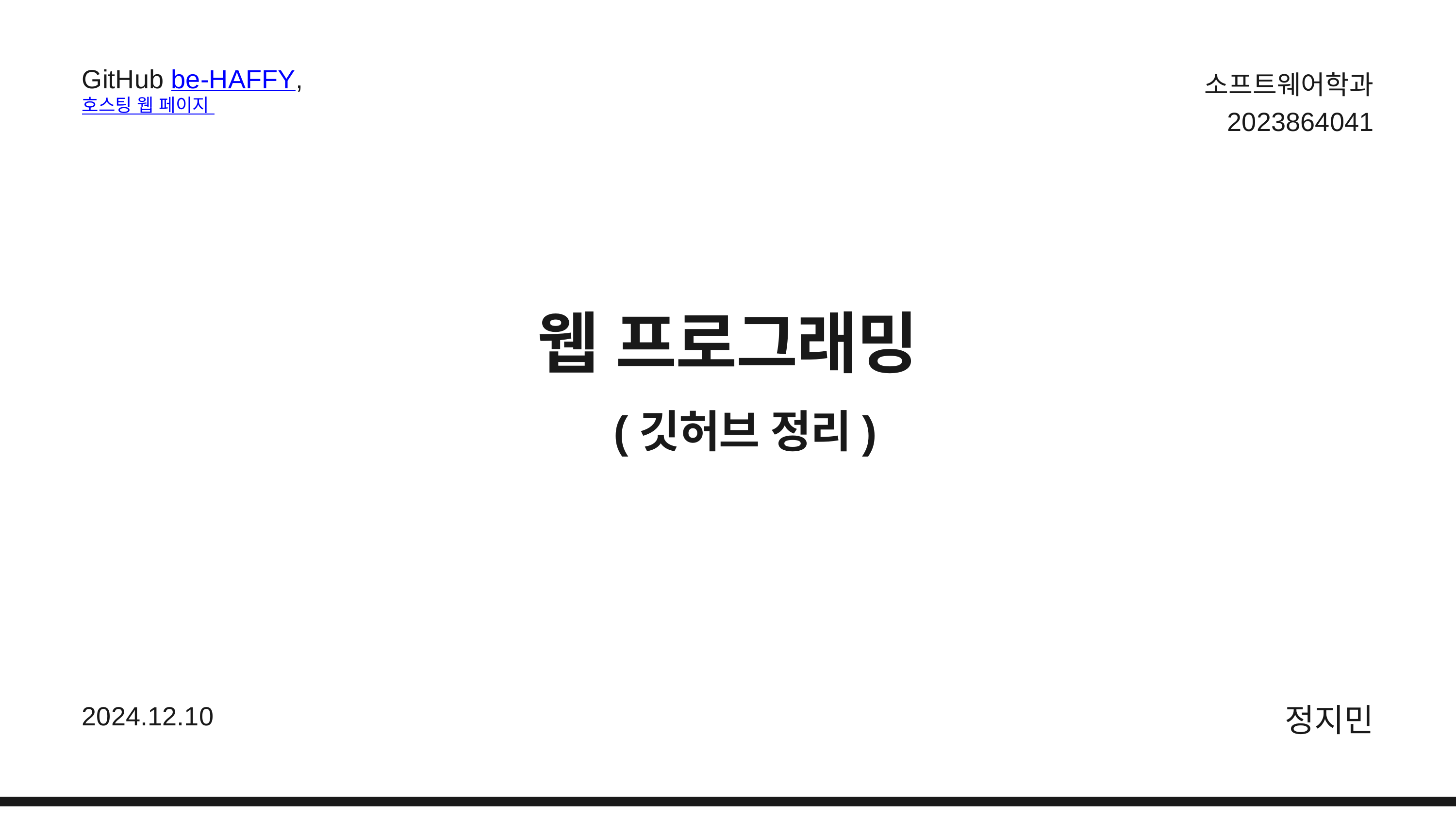

GitHub be-HAFFY, 호스팅 웹 페이지
소프트웨어학과
2023864041
웹 프로그래밍
 (깃허브 정리)
정지민
2024.12.10